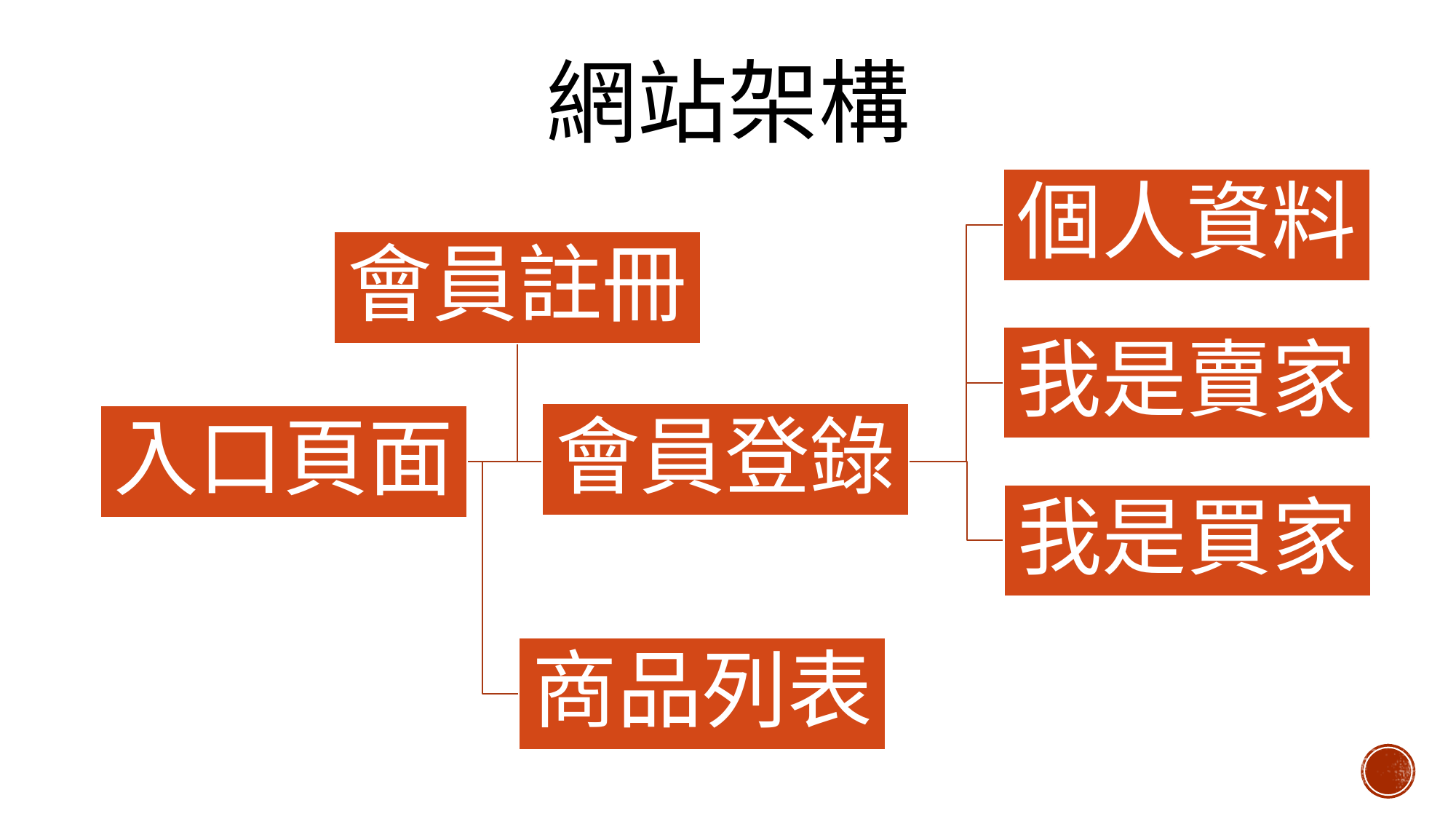

# 網站架構
入口頁面
個人資料
我是賣家
我是買家
商品列表
會員註冊
會員登錄